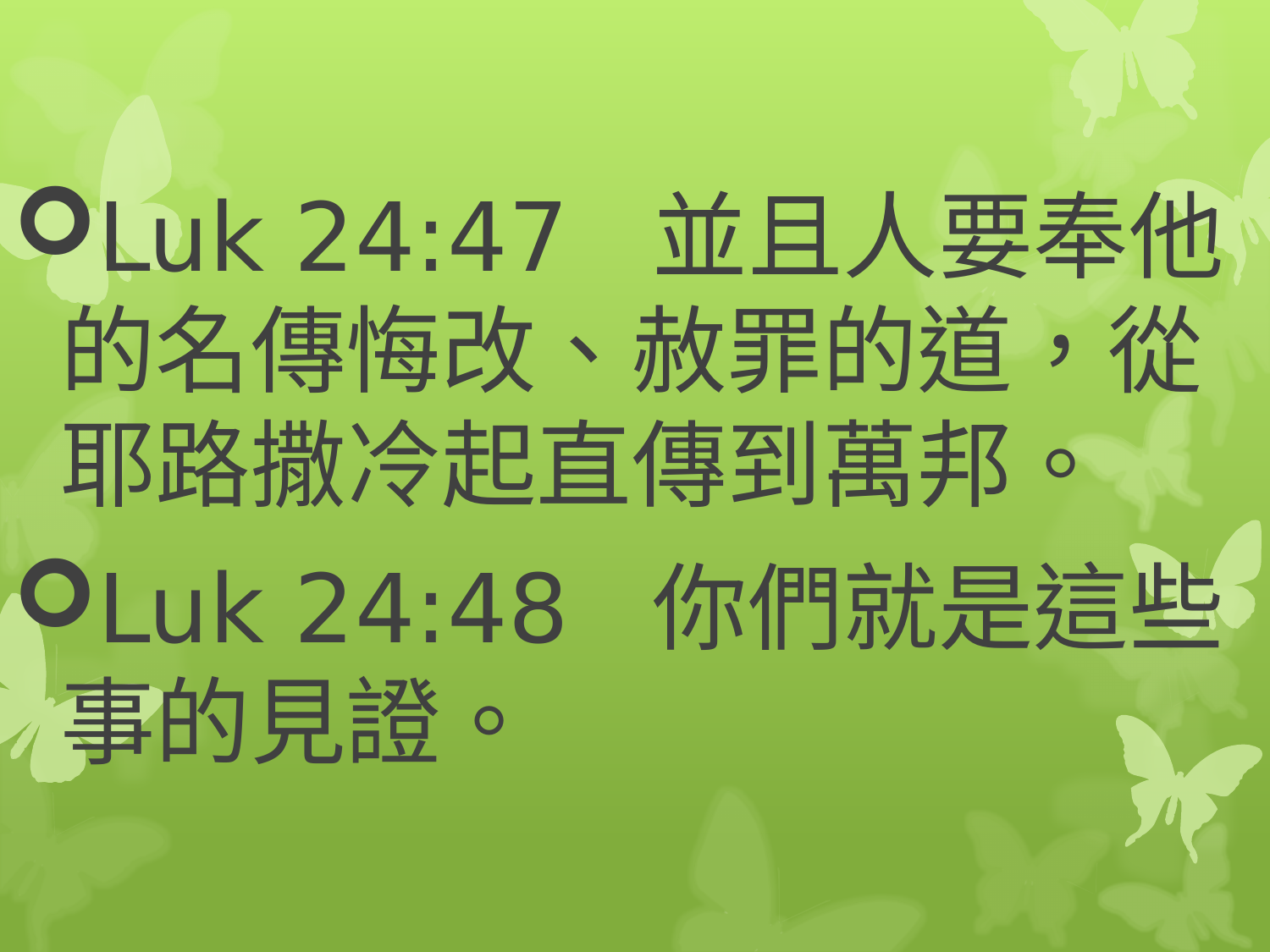

Luk 24:47  並且人要奉他的名傳悔改、赦罪的道，從耶路撒冷起直傳到萬邦。
Luk 24:48  你們就是這些事的見證。